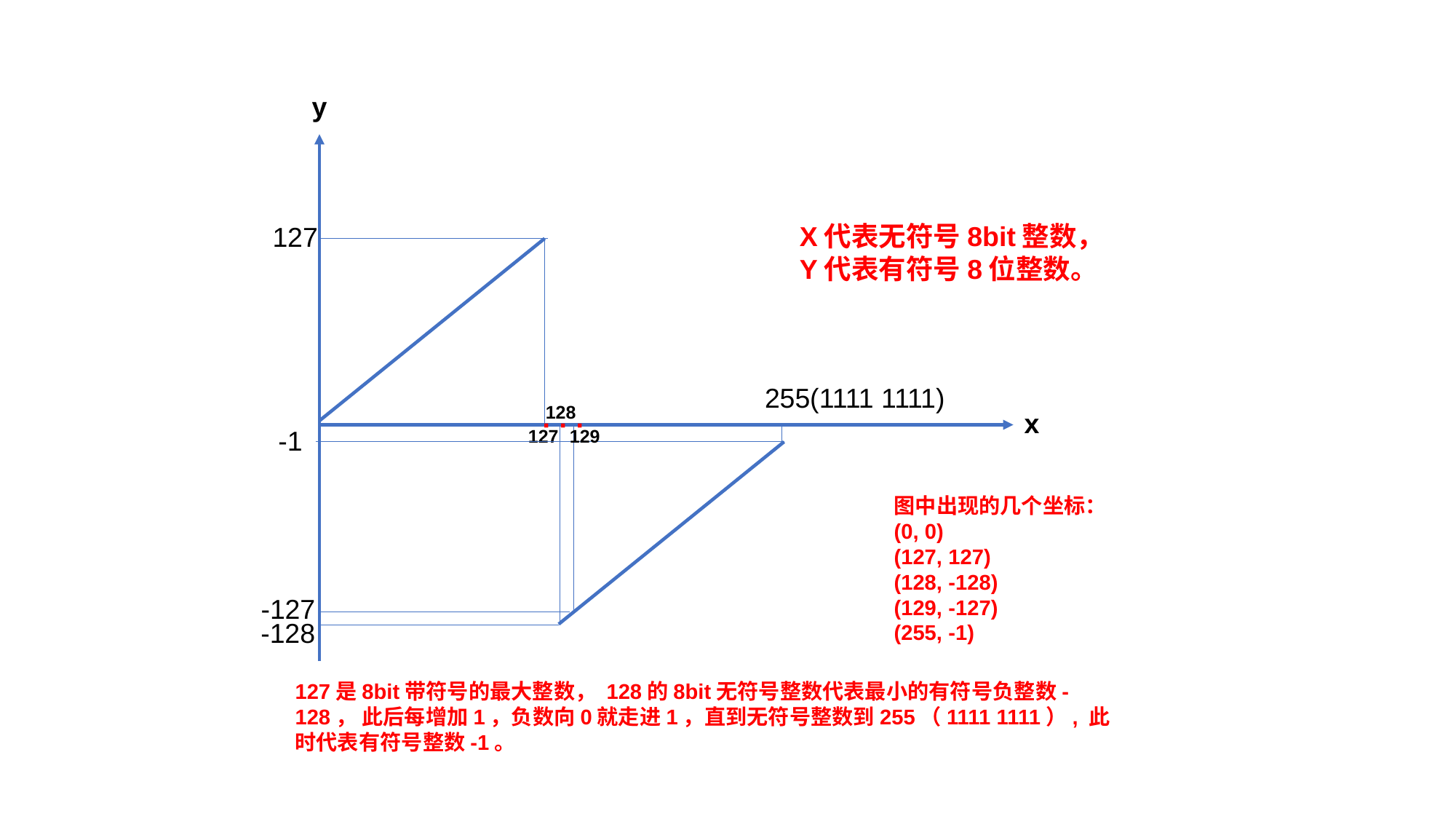

y
X代表无符号8bit整数，
Y代表有符号8位整数。
127
255(1111 1111)
128
x
· · ·
-1
127
129
图中出现的几个坐标：
(0, 0)
(127, 127)
(128, -128)
(129, -127)
(255, -1)
-127
-128
127是8bit带符号的最大整数， 128的8bit无符号整数代表最小的有符号负整数-128， 此后每增加1，负数向0就走进1，直到无符号整数到255（1111 1111）, 此时代表有符号整数-1。